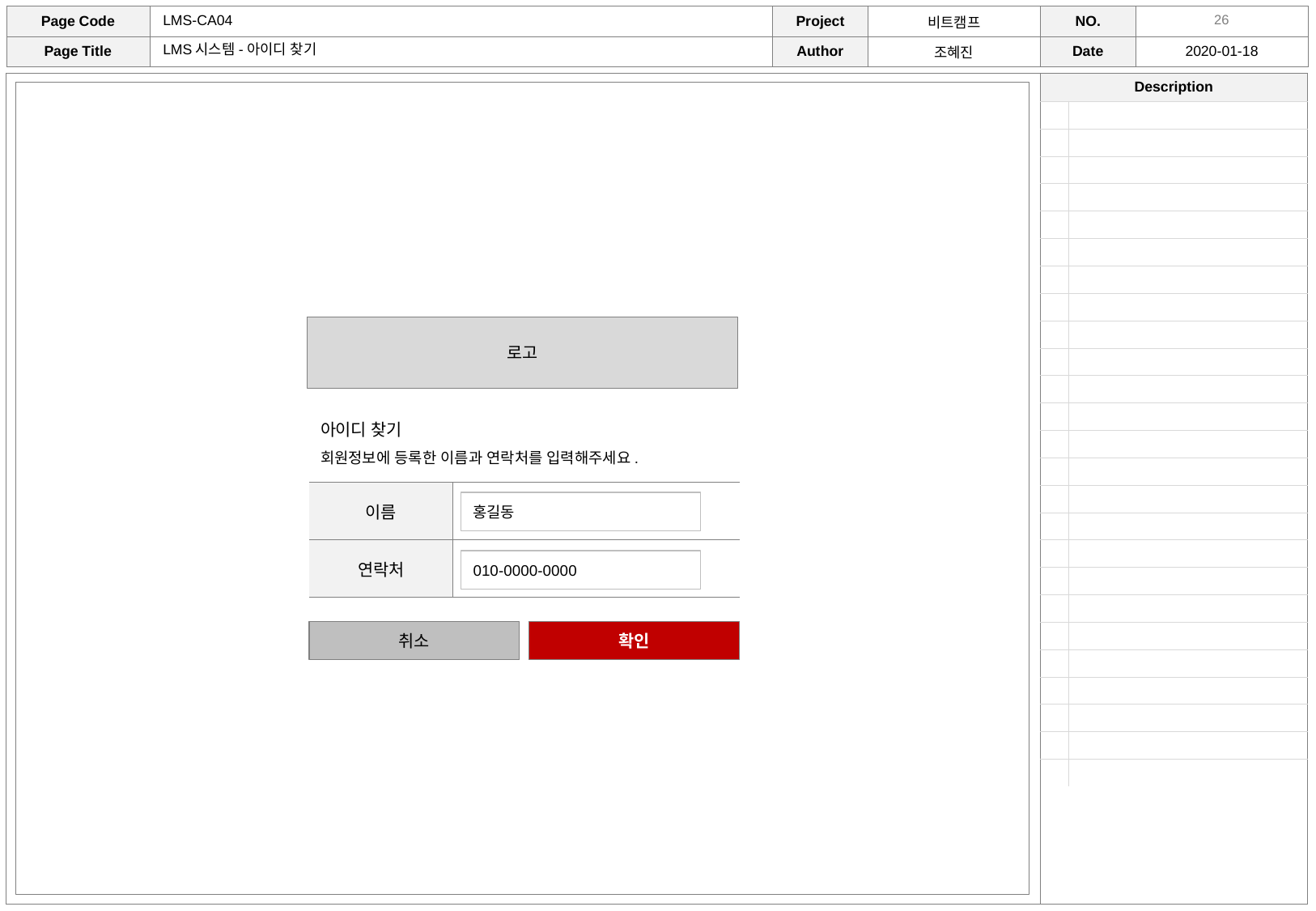

LMS-CA04
LMS시스템-아이디 찾기

|  |  |
| --- | --- |
|  |  |
|  |  |
|  |  |
|  |  |
|  |  |
|  |  |
|  |  |
|  |  |
|  |  |
|  |  |
|  |  |
|  |  |
|  |  |
|  |  |
|  |  |
|  |  |
|  |  |
|  |  |
|  |  |
|  |  |
|  |  |
|  |  |
|  |  |
|  |  |
로고
아이디 찾기
회원정보에 등록한 이름과 연락처를 입력해주세요.
| 이름 |  |
| --- | --- |
| 연락처 |  |
홍길동
010-0000-0000
취소
확인